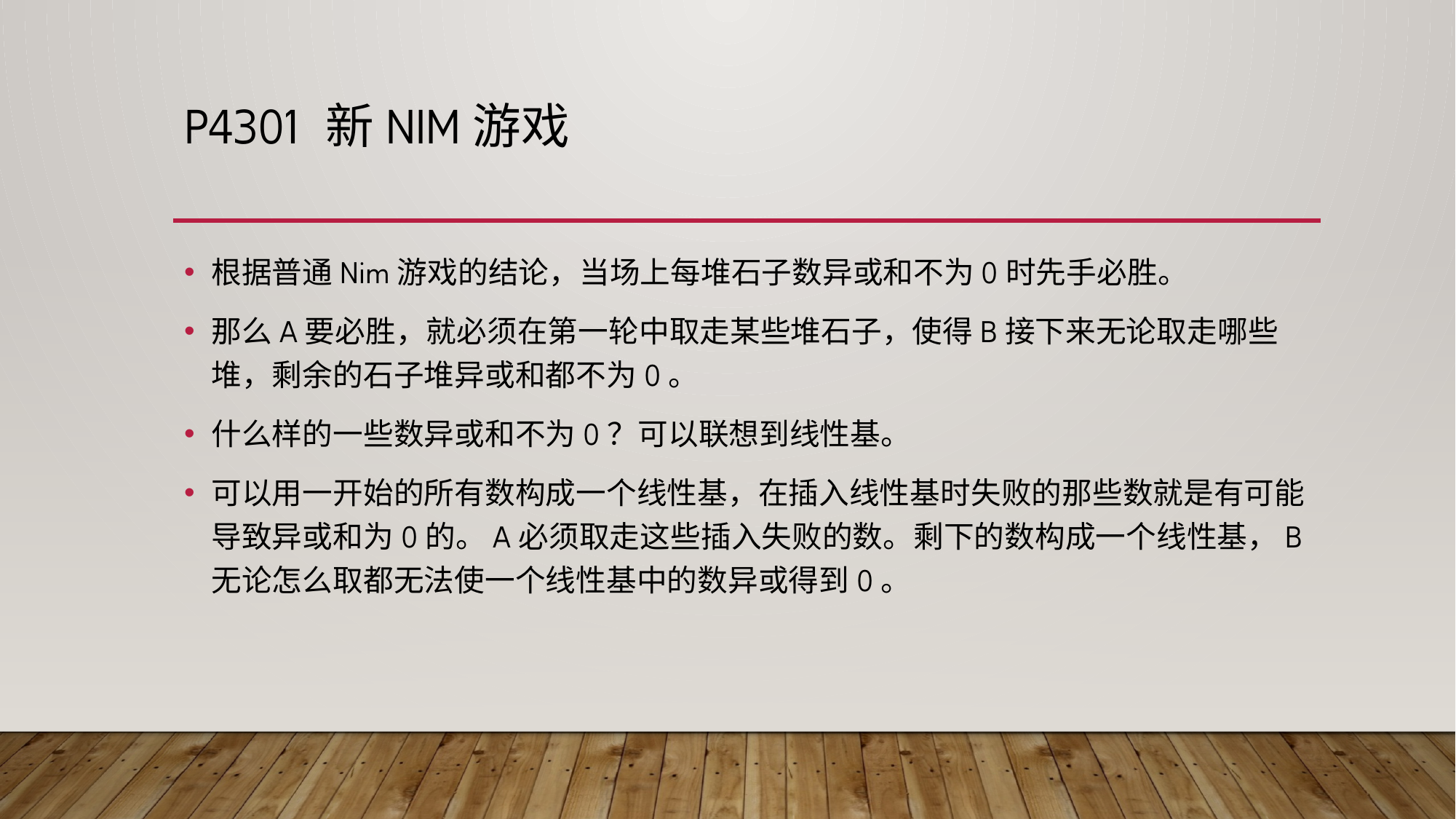

# P4301 新Nim游戏
根据普通Nim游戏的结论，当场上每堆石子数异或和不为0时先手必胜。
那么A要必胜，就必须在第一轮中取走某些堆石子，使得B接下来无论取走哪些堆，剩余的石子堆异或和都不为0。
什么样的一些数异或和不为0？可以联想到线性基。
可以用一开始的所有数构成一个线性基，在插入线性基时失败的那些数就是有可能导致异或和为0的。A必须取走这些插入失败的数。剩下的数构成一个线性基，B无论怎么取都无法使一个线性基中的数异或得到0。